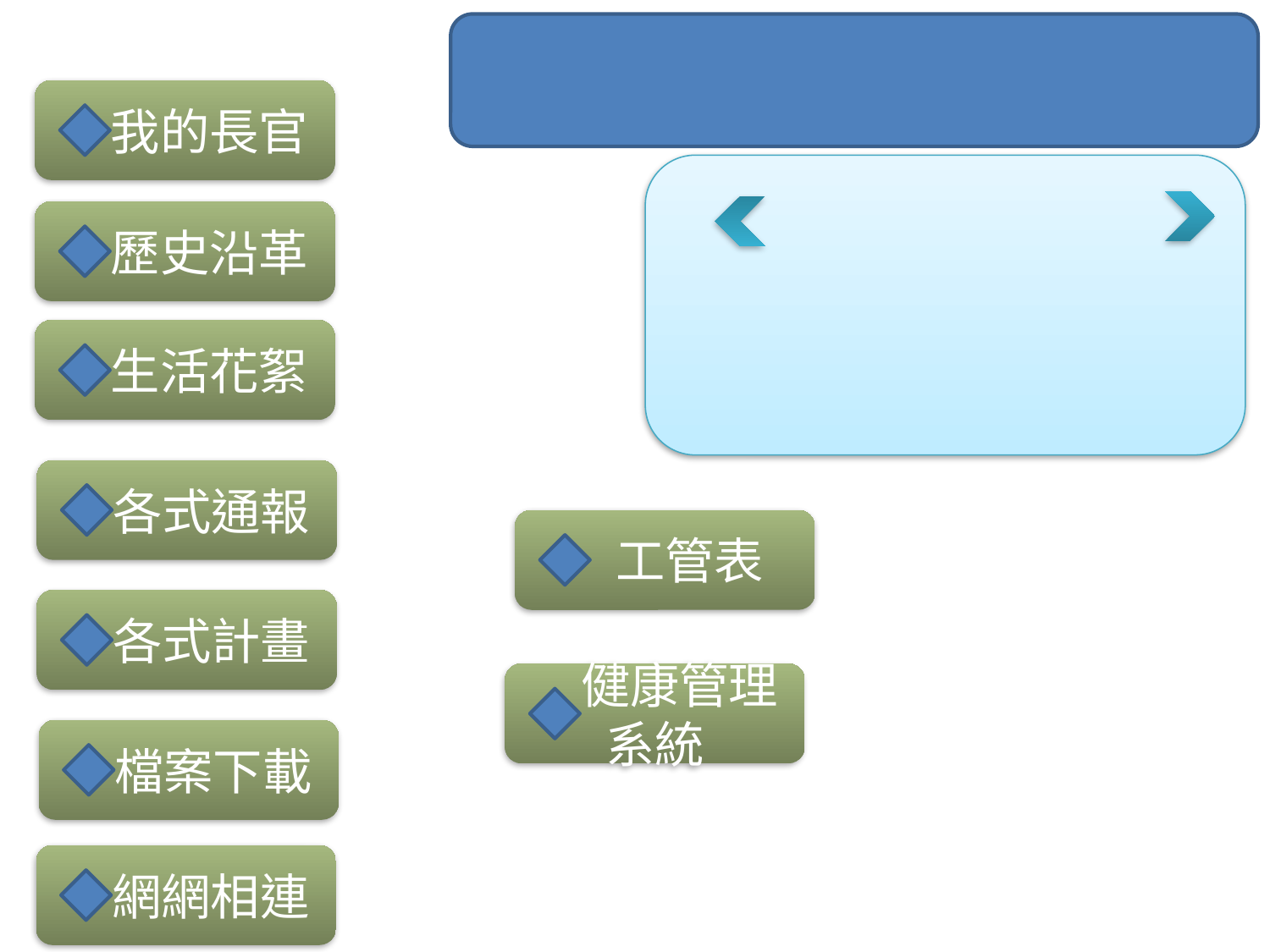

我的長官

　歷史沿革

　生活花絮

　各式通報

　工管表

　各式計畫

　健康管理系統

　檔案下載

　網網相連